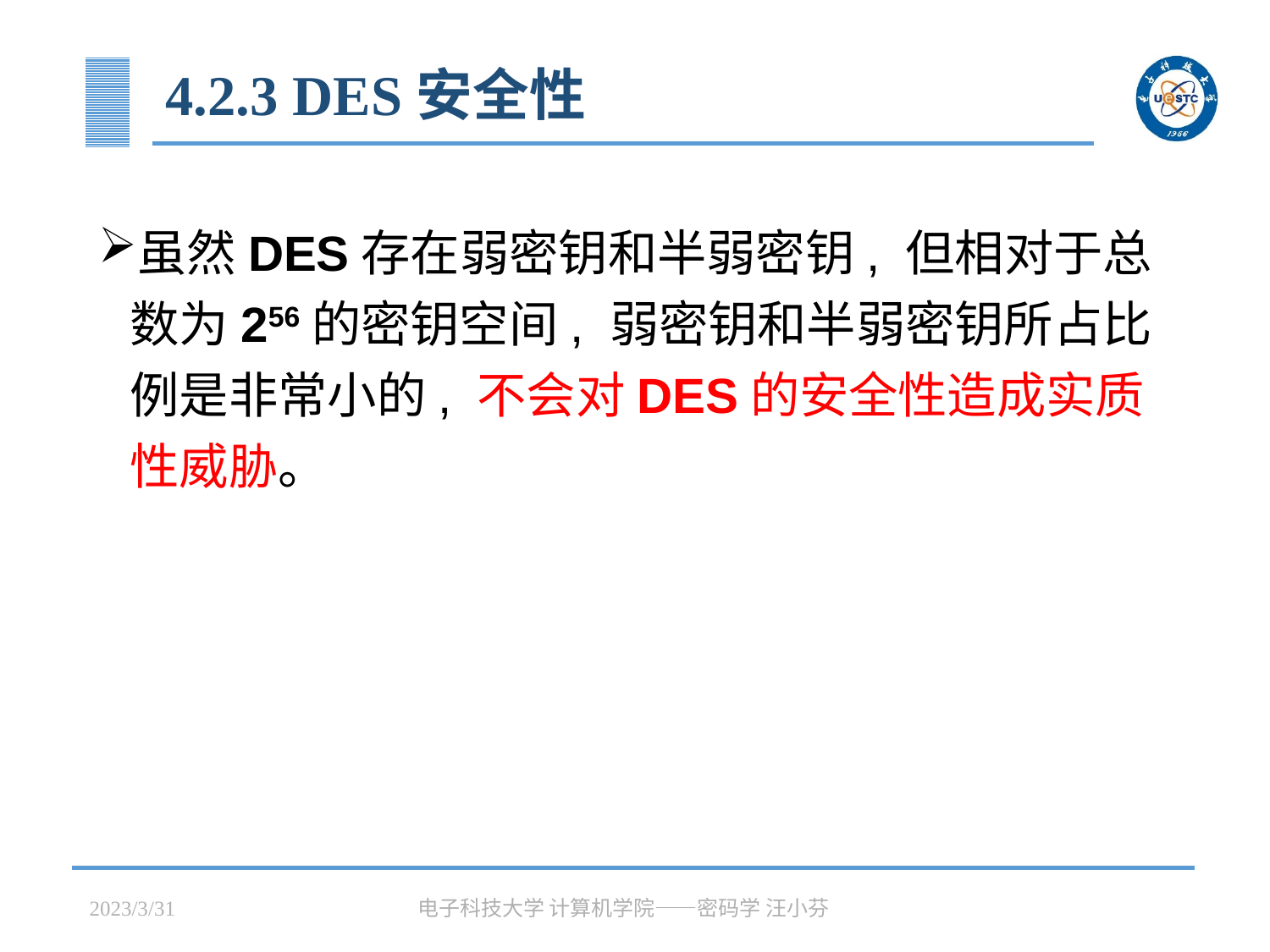

# 4.2.3 DES安全性
虽然DES存在弱密钥和半弱密钥, 但相对于总数为256的密钥空间, 弱密钥和半弱密钥所占比例是非常小的, 不会对DES的安全性造成实质性威胁。

2023/3/31
电子科技大学 计算机学院——密码学 汪小芬